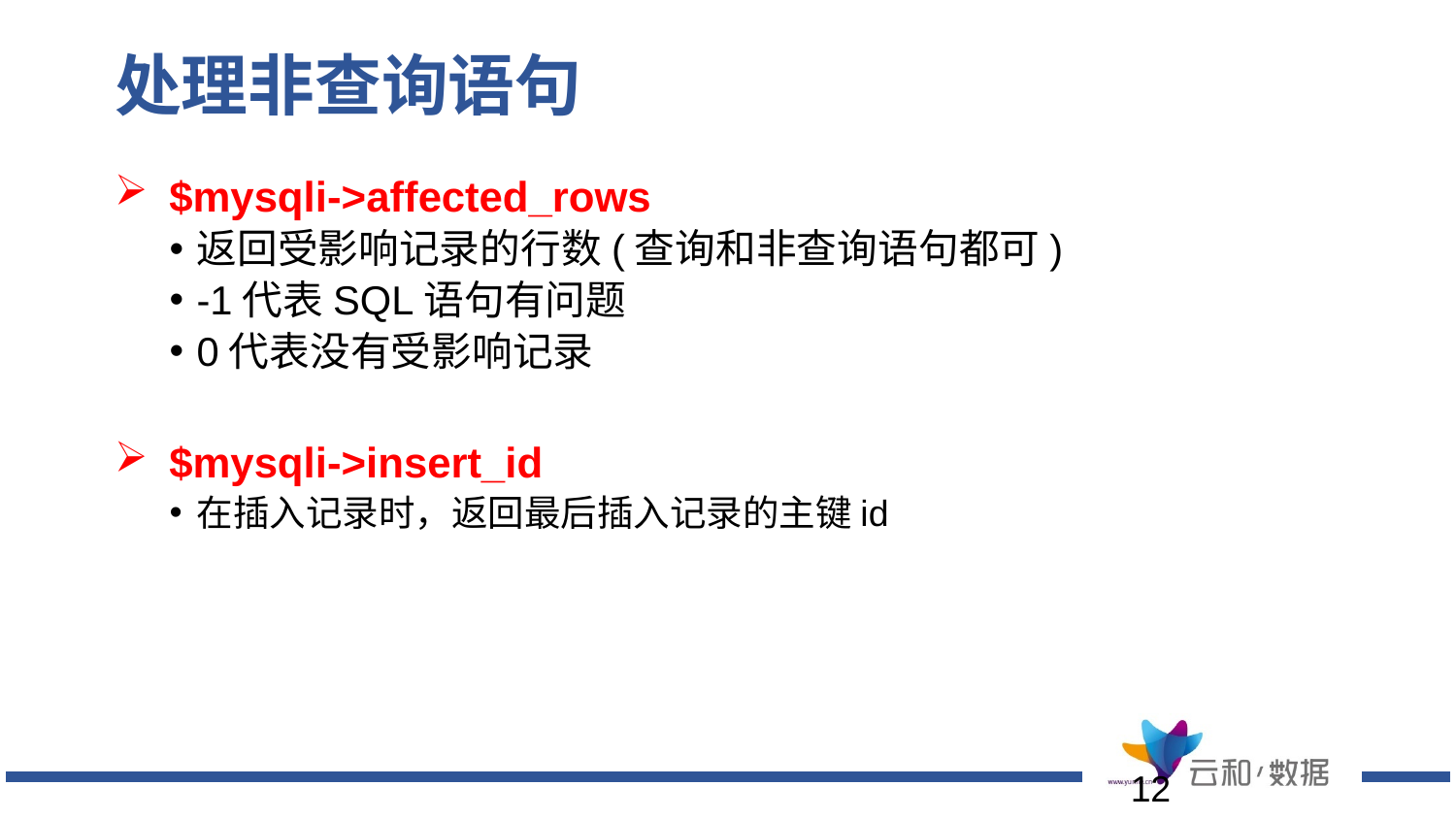

# 处理非查询语句
$mysqli->affected_rows
返回受影响记录的行数(查询和非查询语句都可)
-1代表SQL语句有问题
0代表没有受影响记录

$mysqli->insert_id
在插入记录时，返回最后插入记录的主键id
12